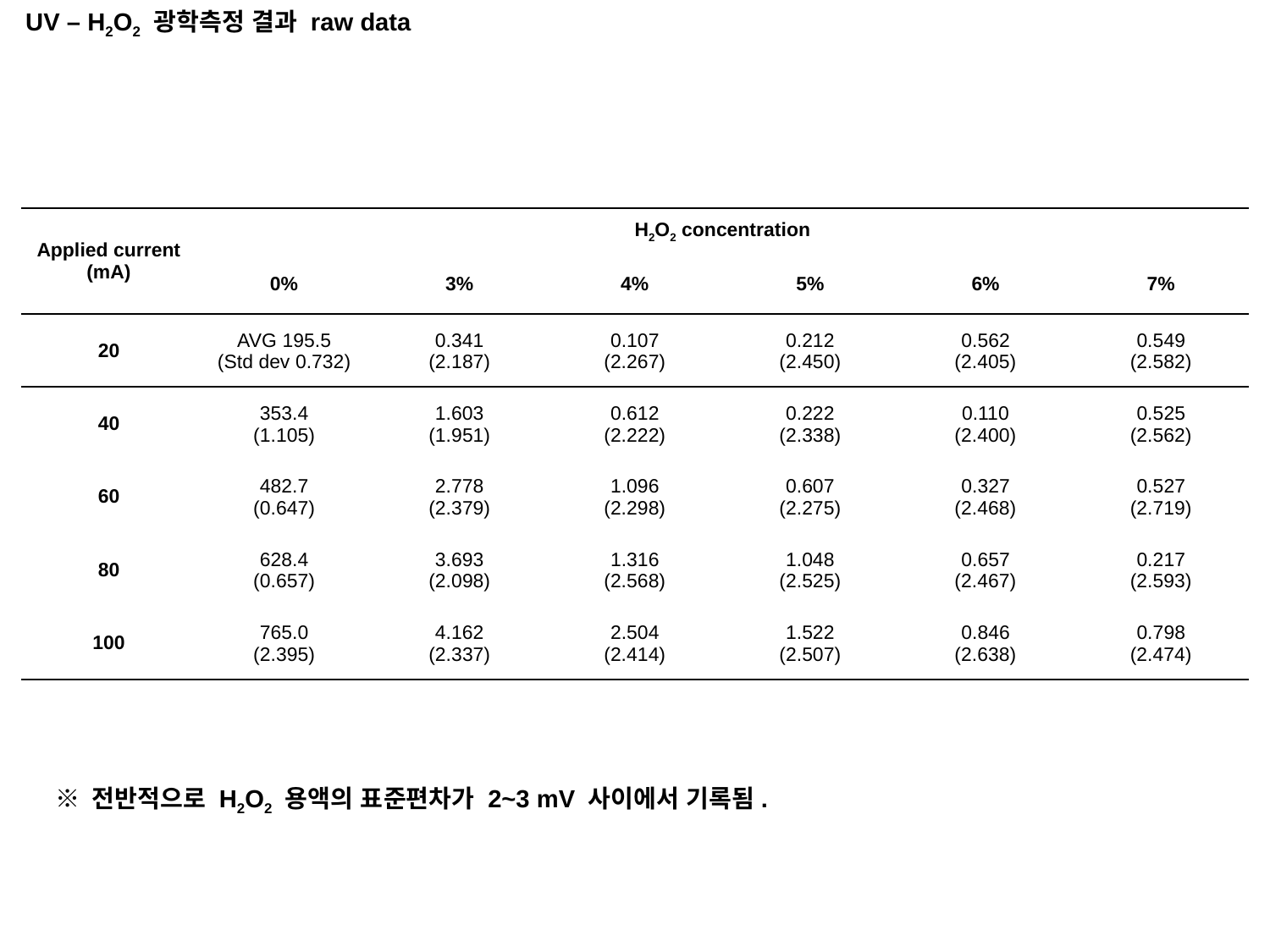

UV – H2O2 광학측정 결과 raw data
| Applied current (mA) | H2O2 concentration |  |  |  |  |  |
| --- | --- | --- | --- | --- | --- | --- |
|  | 0% | 3% | 4% | 5% | 6% | 7% |
| 20 | AVG 195.5 (Std dev 0.732) | 0.341 (2.187) | 0.107 (2.267) | 0.212 (2.450) | 0.562 (2.405) | 0.549 (2.582) |
| 40 | 353.4 (1.105) | 1.603 (1.951) | 0.612 (2.222) | 0.222 (2.338) | 0.110 (2.400) | 0.525 (2.562) |
| 60 | 482.7 (0.647) | 2.778 (2.379) | 1.096 (2.298) | 0.607 (2.275) | 0.327 (2.468) | 0.527 (2.719) |
| 80 | 628.4 (0.657) | 3.693 (2.098) | 1.316 (2.568) | 1.048 (2.525) | 0.657 (2.467) | 0.217 (2.593) |
| 100 | 765.0 (2.395) | 4.162 (2.337) | 2.504 (2.414) | 1.522 (2.507) | 0.846 (2.638) | 0.798 (2.474) |
※ 전반적으로 H2O2 용액의 표준편차가 2~3 mV 사이에서 기록됨.